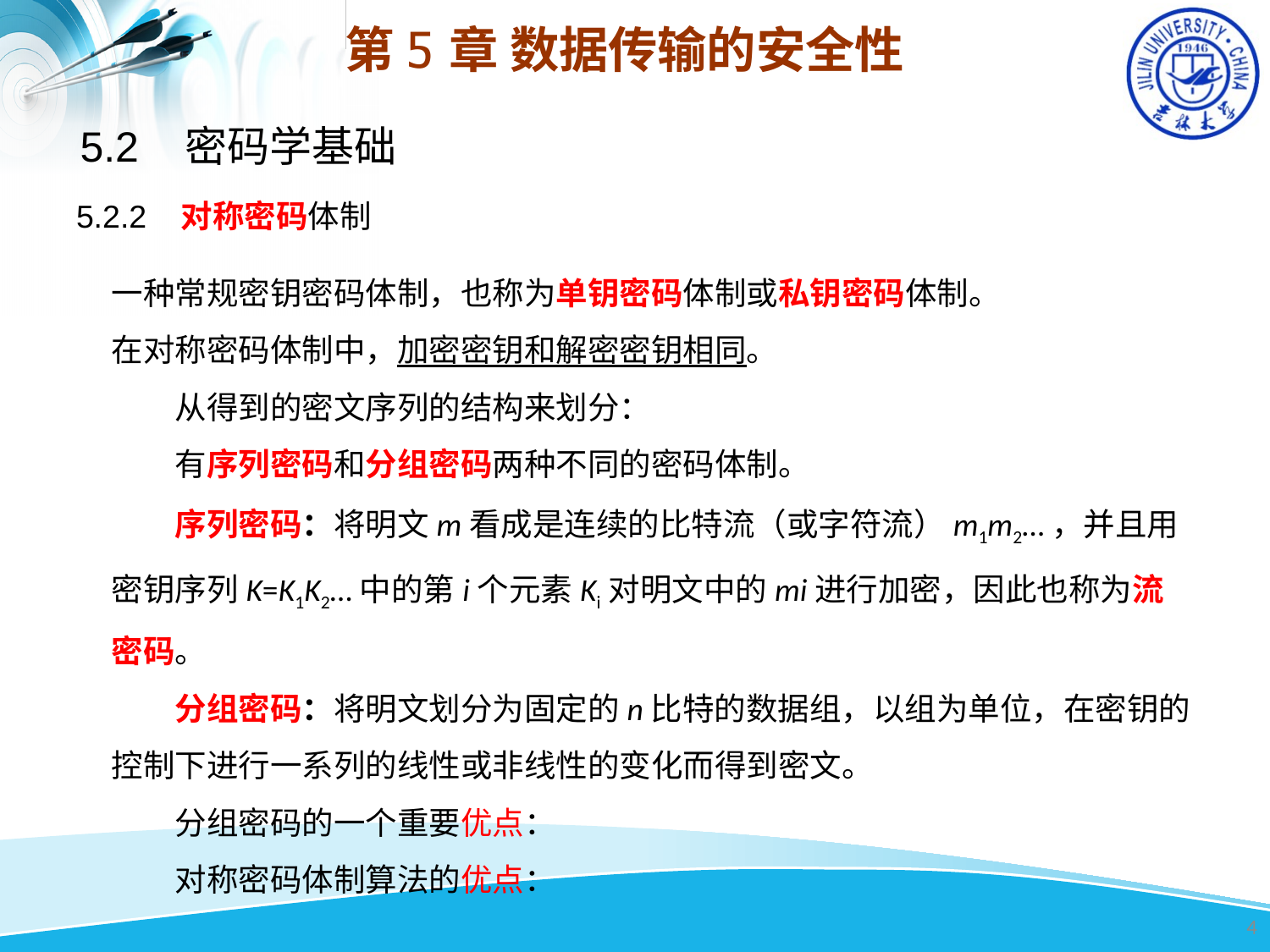

第5章 数据传输的安全性
5.2   密码学基础
5.2.2   对称密码体制
一种常规密钥密码体制，也称为单钥密码体制或私钥密码体制。
在对称密码体制中，加密密钥和解密密钥相同。
　　从得到的密文序列的结构来划分：
　　有序列密码和分组密码两种不同的密码体制。
　　序列密码：将明文m看成是连续的比特流（或字符流）m1m2…，并且用密钥序列K=K1K2…中的第i个元素Ki对明文中的mi进行加密，因此也称为流密码。
　　分组密码：将明文划分为固定的n比特的数据组，以组为单位，在密钥的控制下进行一系列的线性或非线性的变化而得到密文。
　　分组密码的一个重要优点：
　　对称密码体制算法的优点：
4